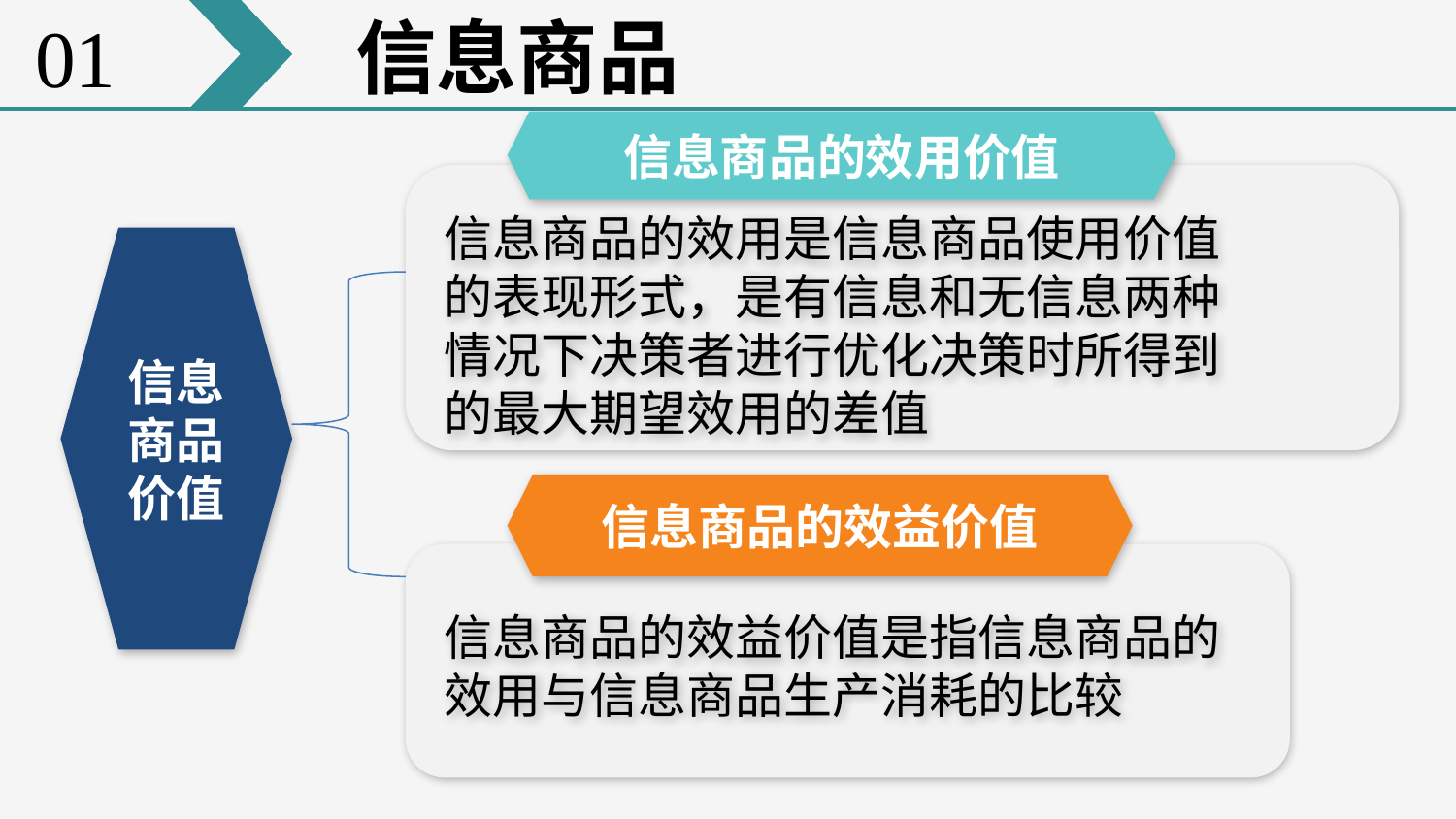

01
 信息商品
信息商品的效用价值

信息商品的效用是信息商品使用价值的表现形式，是有信息和无信息两种情况下决策者进行优化决策时所得到的最大期望效用的差值
信息商品价值

信息商品的效益价值

信息商品的效益价值是指信息商品的效用与信息商品生产消耗的比较